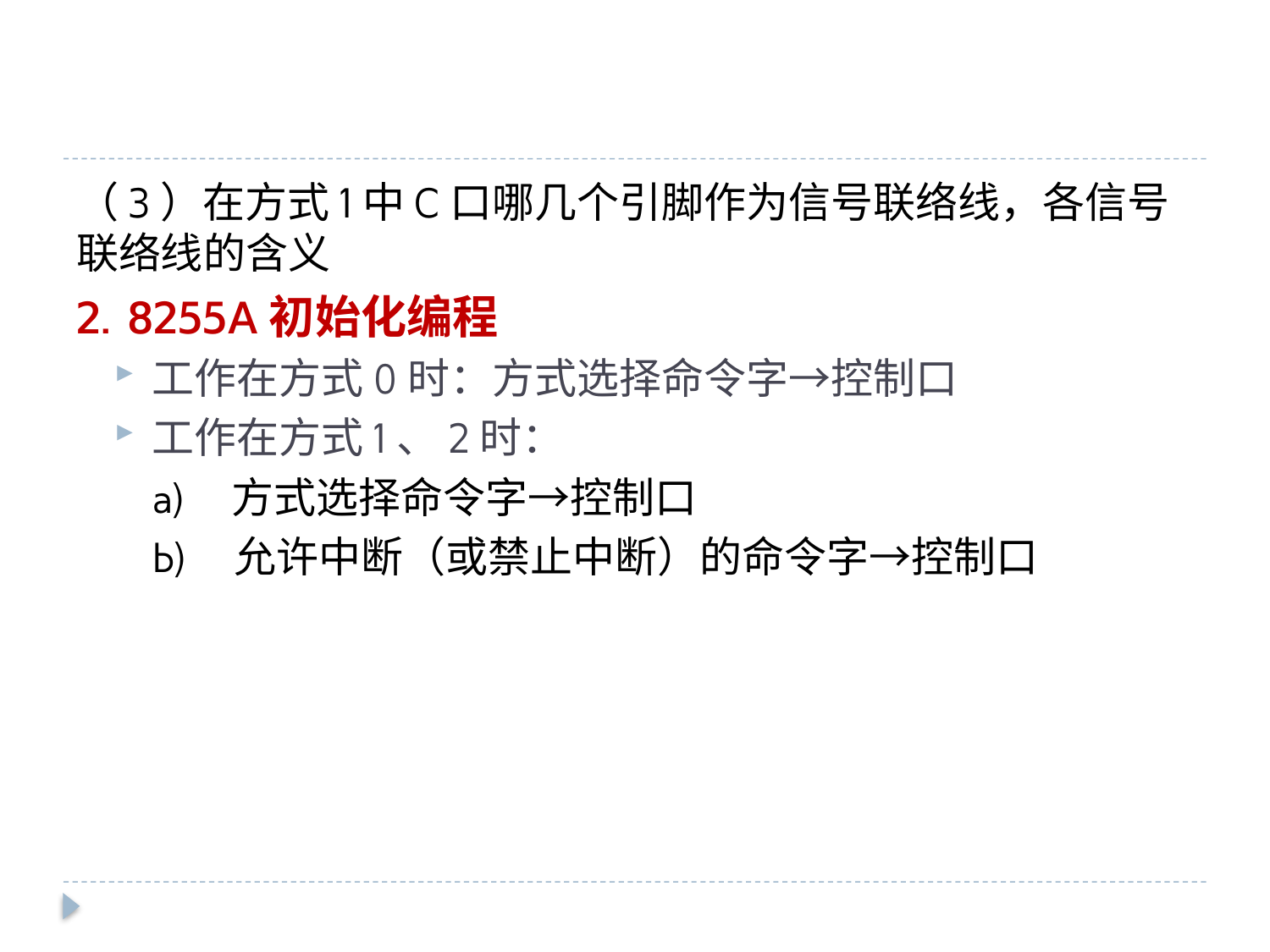

#
（3）在方式1中C口哪几个引脚作为信号联络线，各信号联络线的含义
2. 8255A初始化编程
工作在方式0时：方式选择命令字→控制口
工作在方式1、2时：
a)   方式选择命令字→控制口
b)   允许中断（或禁止中断）的命令字→控制口